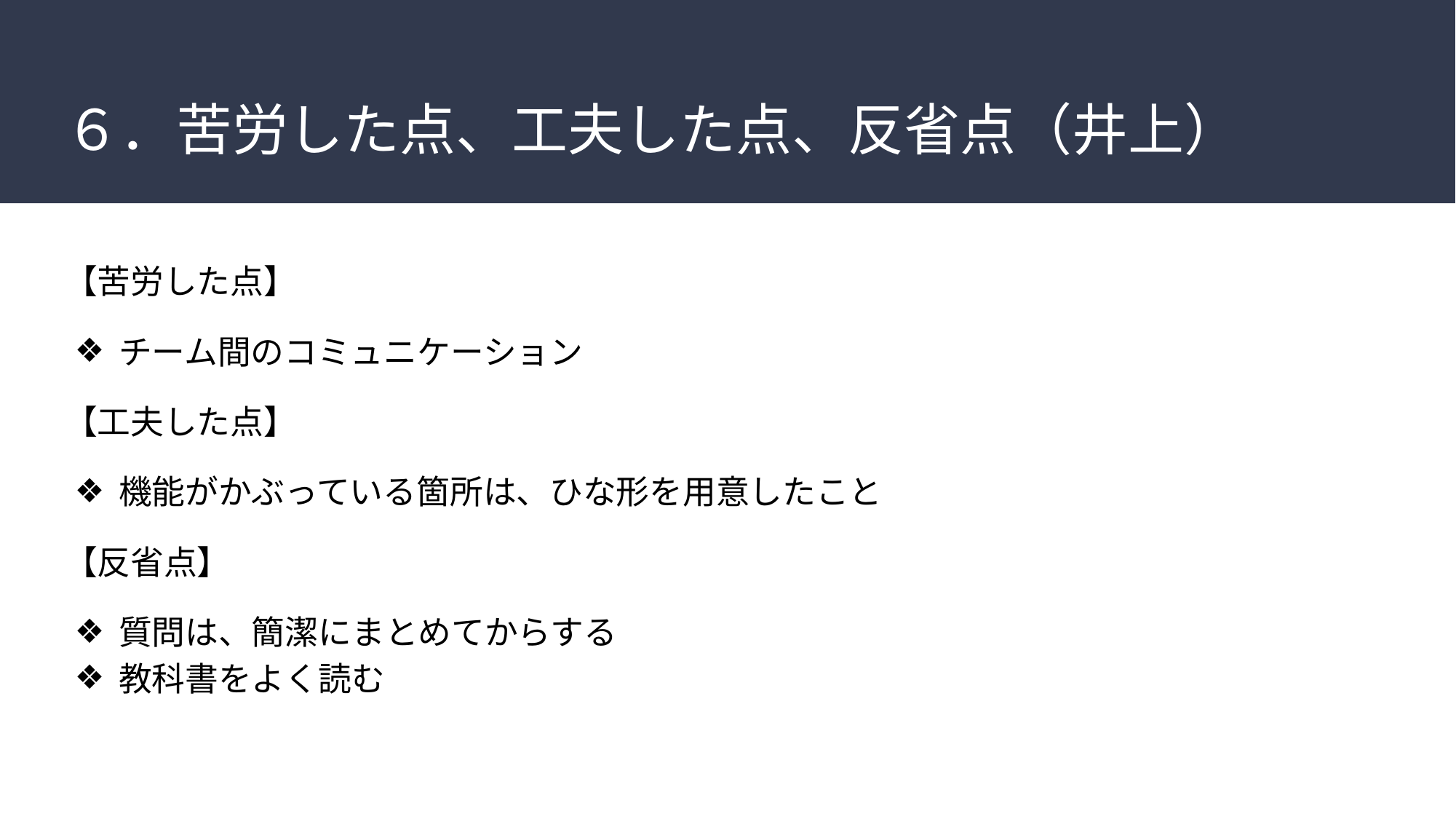

# ６．苦労した点、工夫した点、反省点（井上）
【苦労した点】
チーム間のコミュニケーション
【工夫した点】
機能がかぶっている箇所は、ひな形を用意したこと
【反省点】
質問は、簡潔にまとめてからする
教科書をよく読む